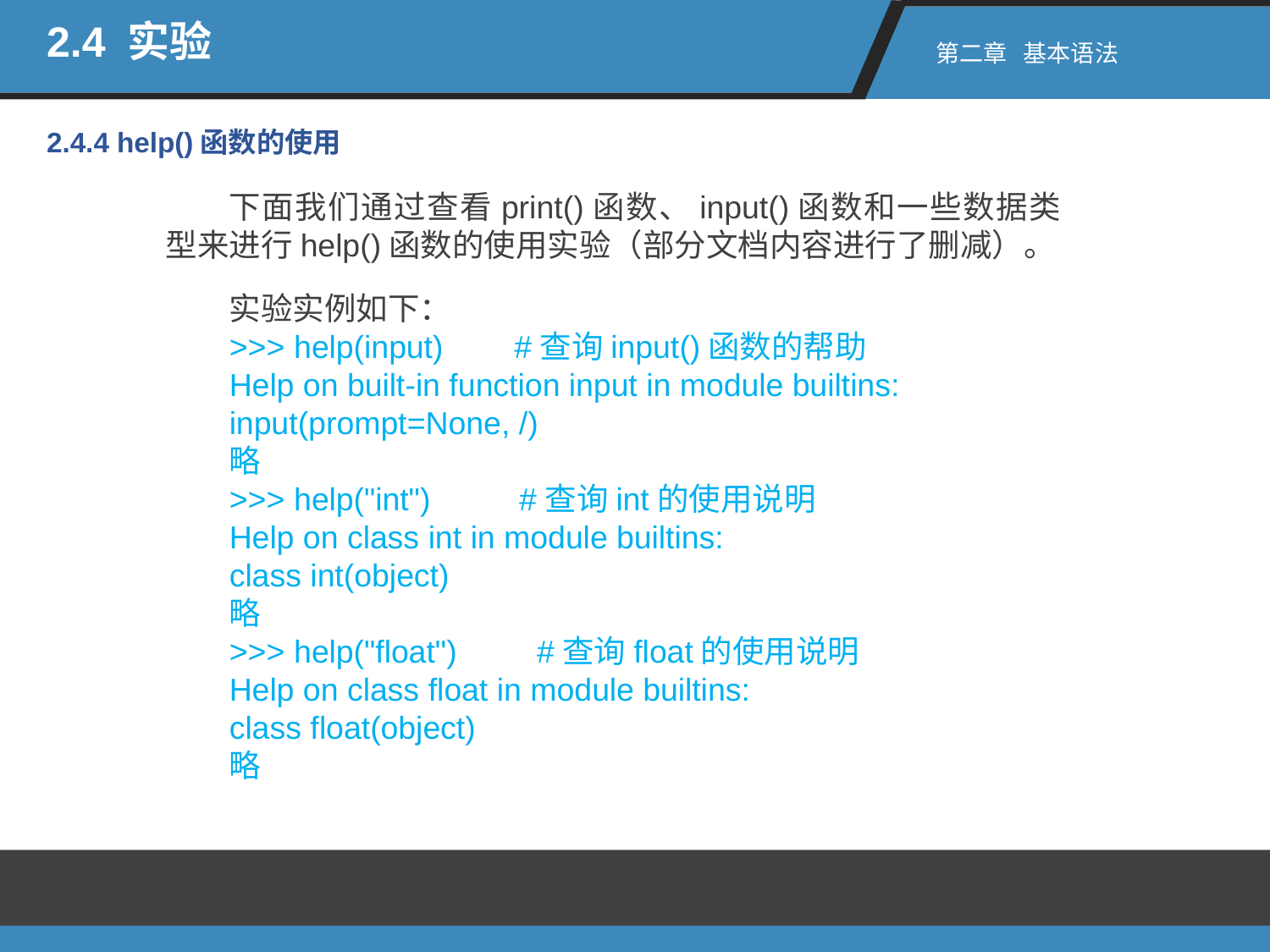

2.4 实验
第二章   基本语法
2.4.4 help()函数的使用
下面我们通过查看print()函数、input()函数和一些数据类型来进行help()函数的使用实验（部分文档内容进行了删减）。
实验实例如下：
>>> help(input)        #查询input()函数的帮助
Help on built-in function input in module builtins:
input(prompt=None, /)
略
>>> help("int")          #查询int的使用说明
Help on class int in module builtins:
class int(object)
略
>>> help("float")         #查询float的使用说明
Help on class float in module builtins:
class float(object)
略